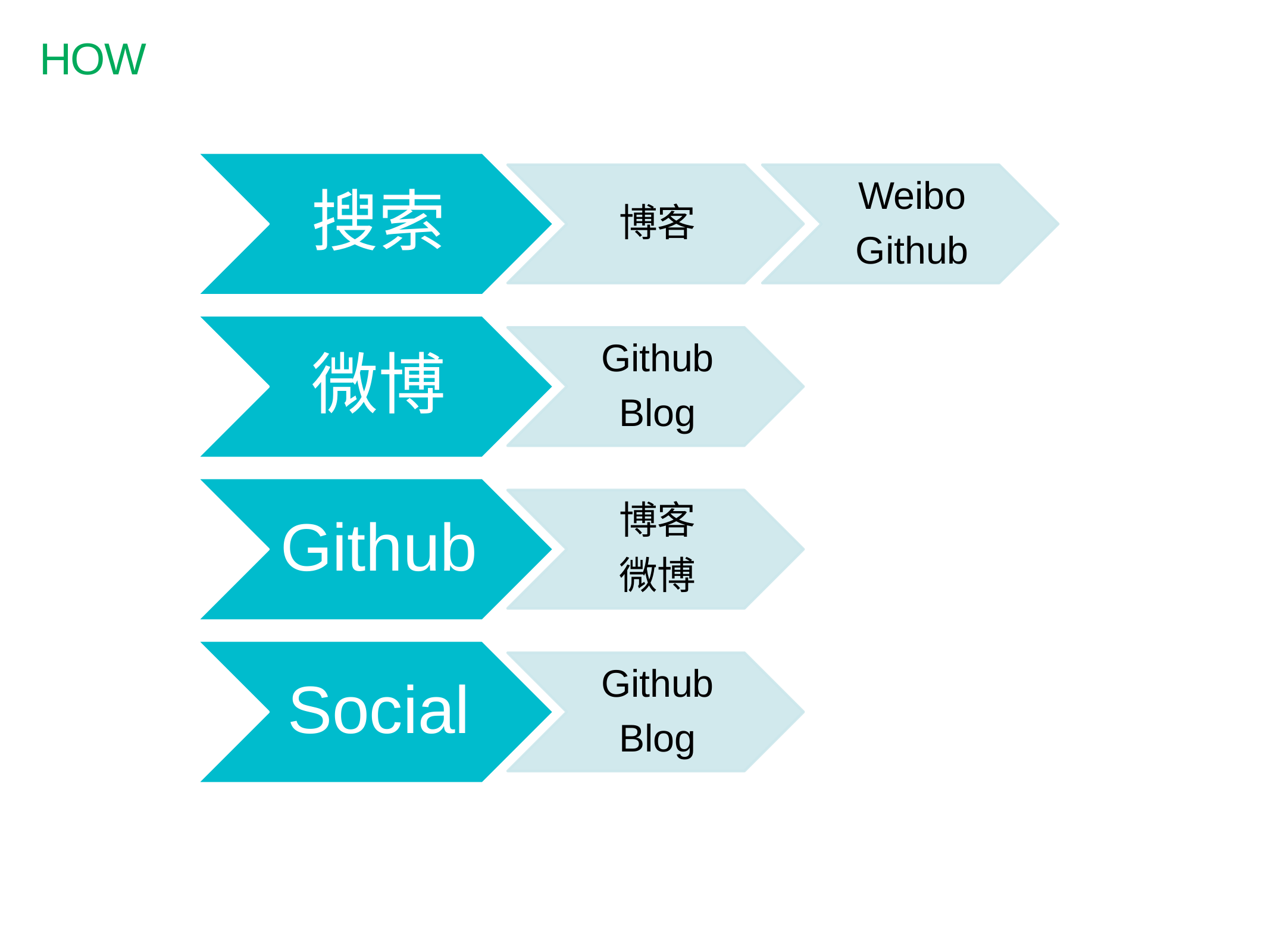

# HOW
搜索
博客
Weibo
Github
微博
Github
Blog
Github
博客
微博
Social
Github
Blog